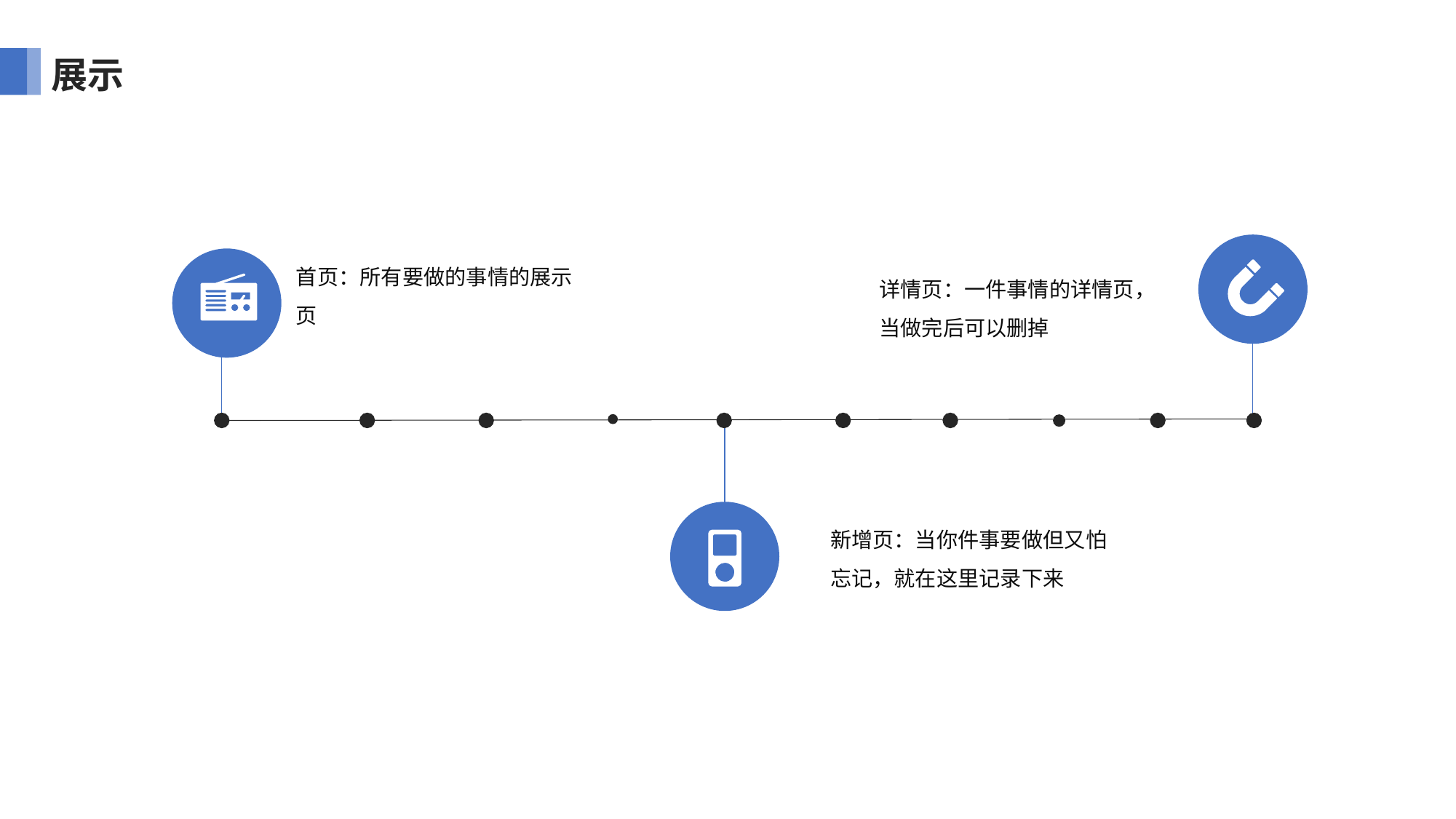

展示

首页：所有要做的事情的展示页

详情页：一件事情的详情页，当做完后可以删掉

新增页：当你件事要做但又怕忘记，就在这里记录下来